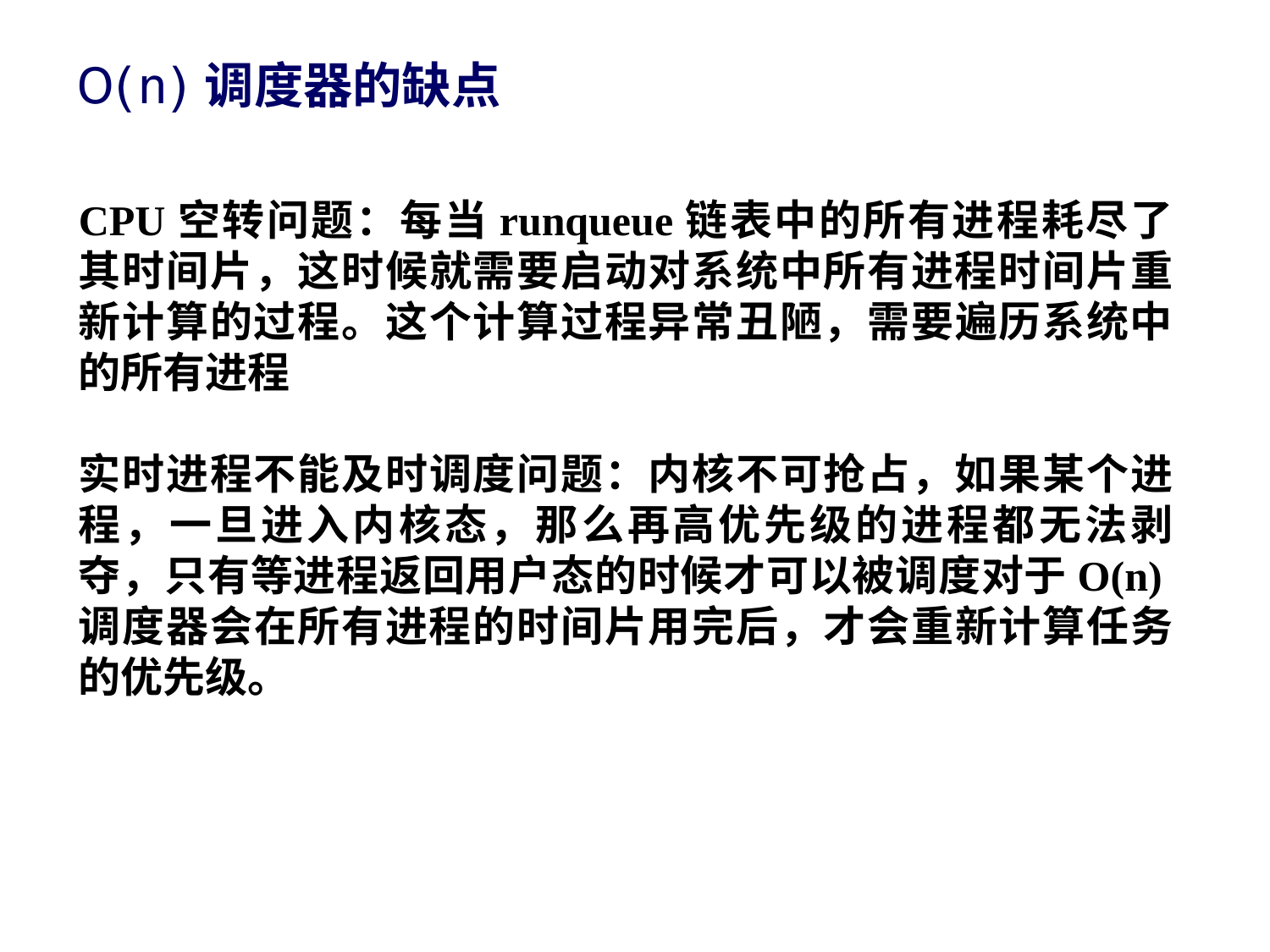

O(n)调度器的缺点

CPU空转问题：每当runqueue链表中的所有进程耗尽了其时间片，这时候就需要启动对系统中所有进程时间片重新计算的过程。这个计算过程异常丑陋，需要遍历系统中的所有进程

实时进程不能及时调度问题：内核不可抢占，如果某个进程，一旦进入内核态，那么再高优先级的进程都无法剥夺，只有等进程返回用户态的时候才可以被调度对于O(n)调度器会在所有进程的时间片用完后，才会重新计算任务的优先级。
79